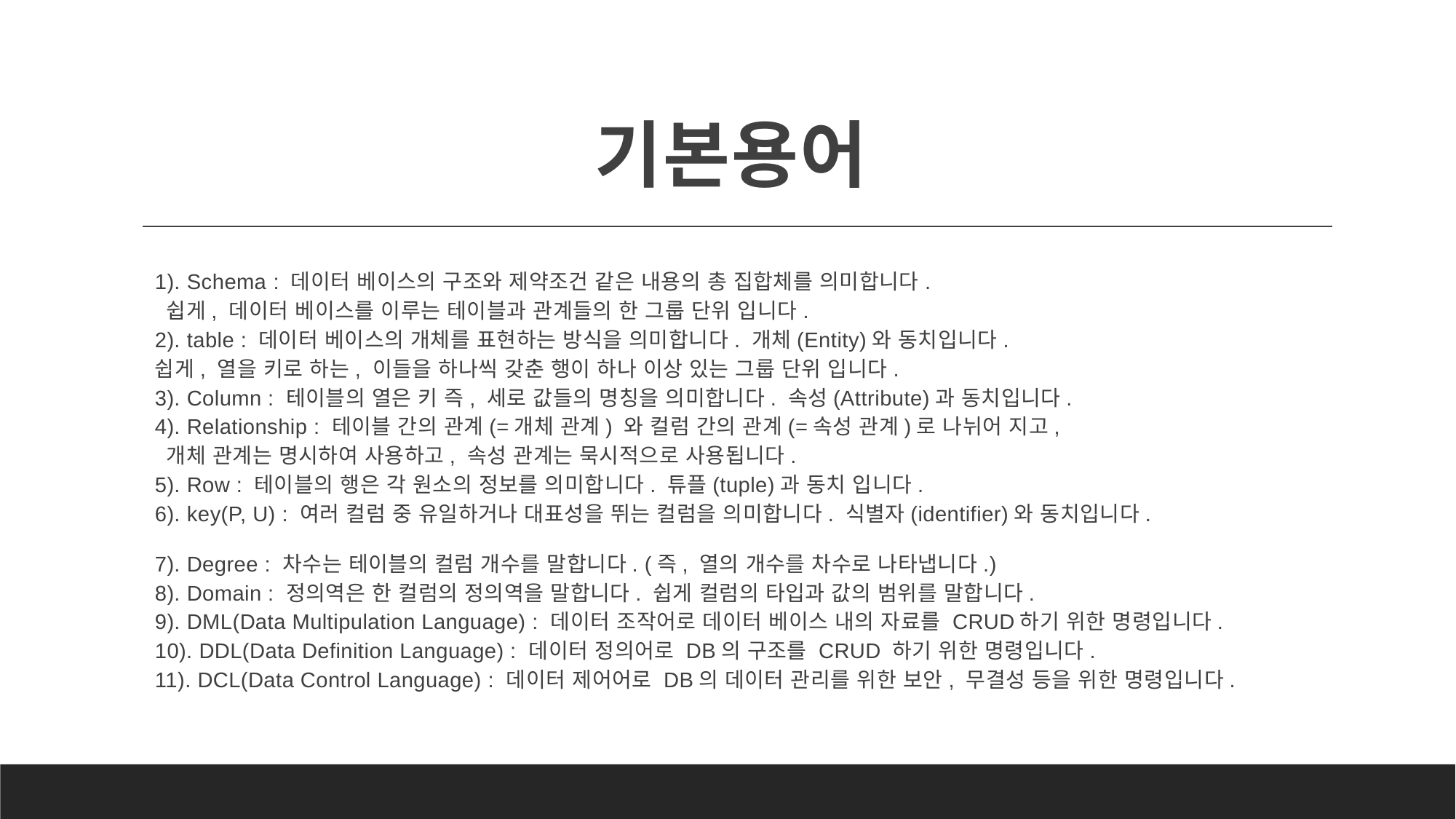

# 기본용어
1). Schema : 데이터 베이스의 구조와 제약조건 같은 내용의 총 집합체를 의미합니다.
 쉽게, 데이터 베이스를 이루는 테이블과 관계들의 한 그룹 단위 입니다.
2). table : 데이터 베이스의 개체를 표현하는 방식을 의미합니다. 개체(Entity)와 동치입니다.
쉽게, 열을 키로 하는, 이들을 하나씩 갖춘 행이 하나 이상 있는 그룹 단위 입니다.
3). Column : 테이블의 열은 키 즉, 세로 값들의 명칭을 의미합니다. 속성(Attribute)과 동치입니다.
4). Relationship : 테이블 간의 관계(=개체 관계) 와 컬럼 간의 관계(=속성 관계)로 나뉘어 지고,
 개체 관계는 명시하여 사용하고, 속성 관계는 묵시적으로 사용됩니다.
5). Row : 테이블의 행은 각 원소의 정보를 의미합니다. 튜플(tuple)과 동치 입니다.
6). key(P, U) : 여러 컬럼 중 유일하거나 대표성을 뛰는 컬럼을 의미합니다. 식별자(identifier)와 동치입니다.
7). Degree : 차수는 테이블의 컬럼 개수를 말합니다. (즉, 열의 개수를 차수로 나타냅니다.)
8). Domain : 정의역은 한 컬럼의 정의역을 말합니다. 쉽게 컬럼의 타입과 값의 범위를 말합니다.
9). DML(Data Multipulation Language) : 데이터 조작어로 데이터 베이스 내의 자료를 CRUD하기 위한 명령입니다.
10). DDL(Data Definition Language) : 데이터 정의어로 DB의 구조를 CRUD 하기 위한 명령입니다.
11). DCL(Data Control Language) : 데이터 제어어로 DB의 데이터 관리를 위한 보안, 무결성 등을 위한 명령입니다.